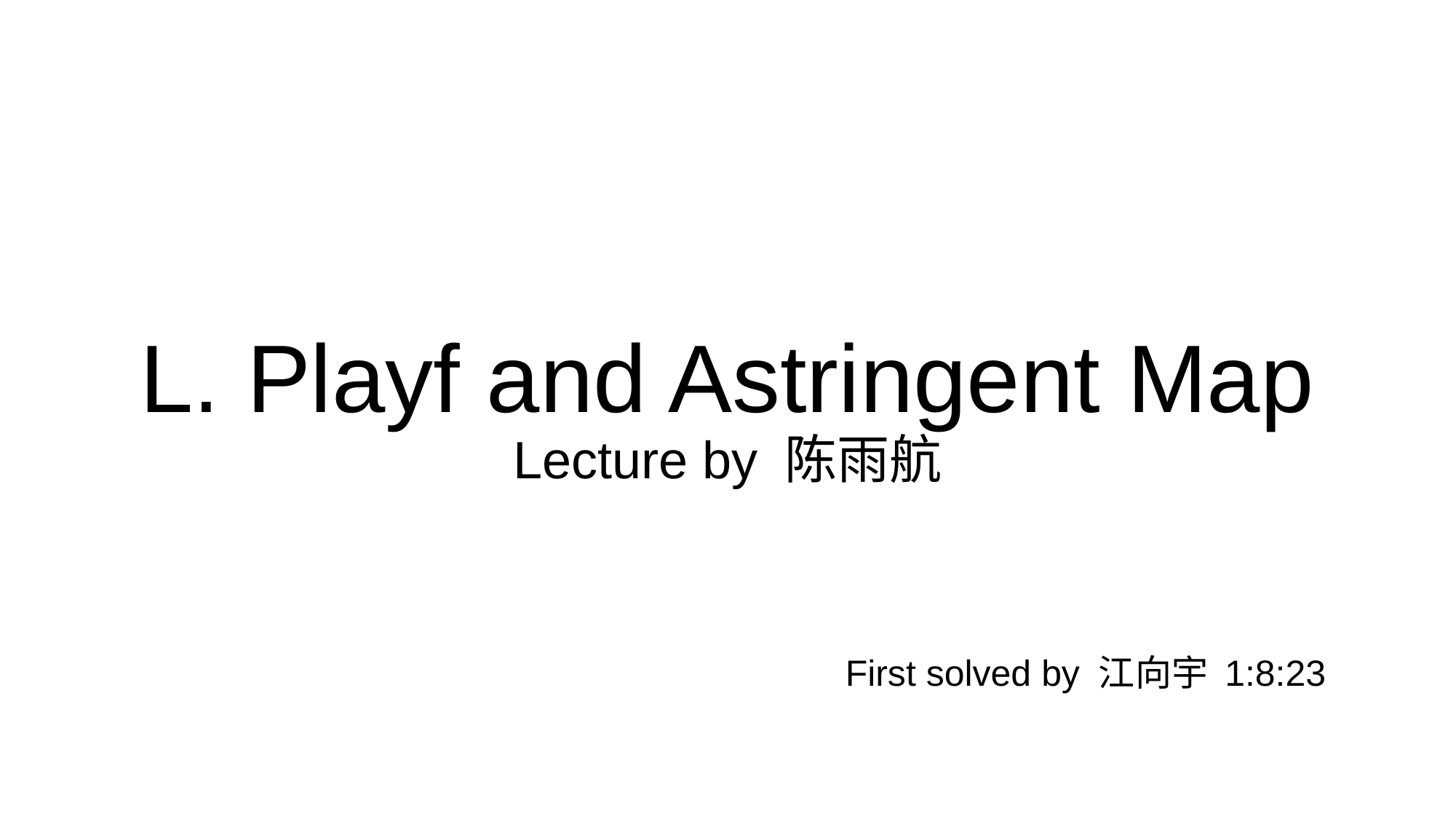

L. Playf and Astringent Map
Lecture by 陈雨航
First solved by 江向宇 1:8:23